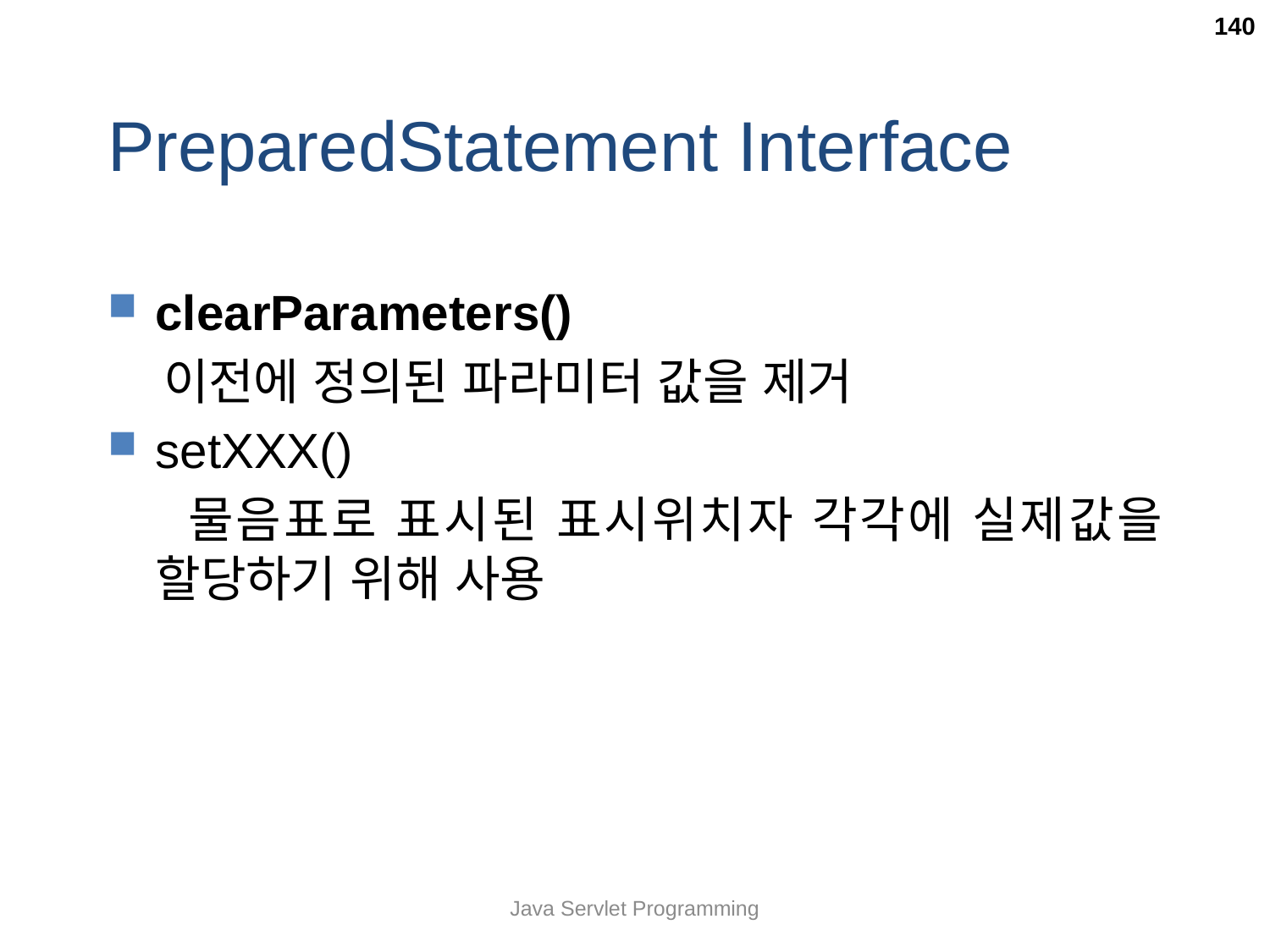

140
PreparedStatement Interface
clearParameters()
    이전에 정의된 파라미터 값을 제거
setXXX()
    물음표로 표시된 표시위치자 각각에 실제값을 할당하기 위해 사용
Java Servlet Programming